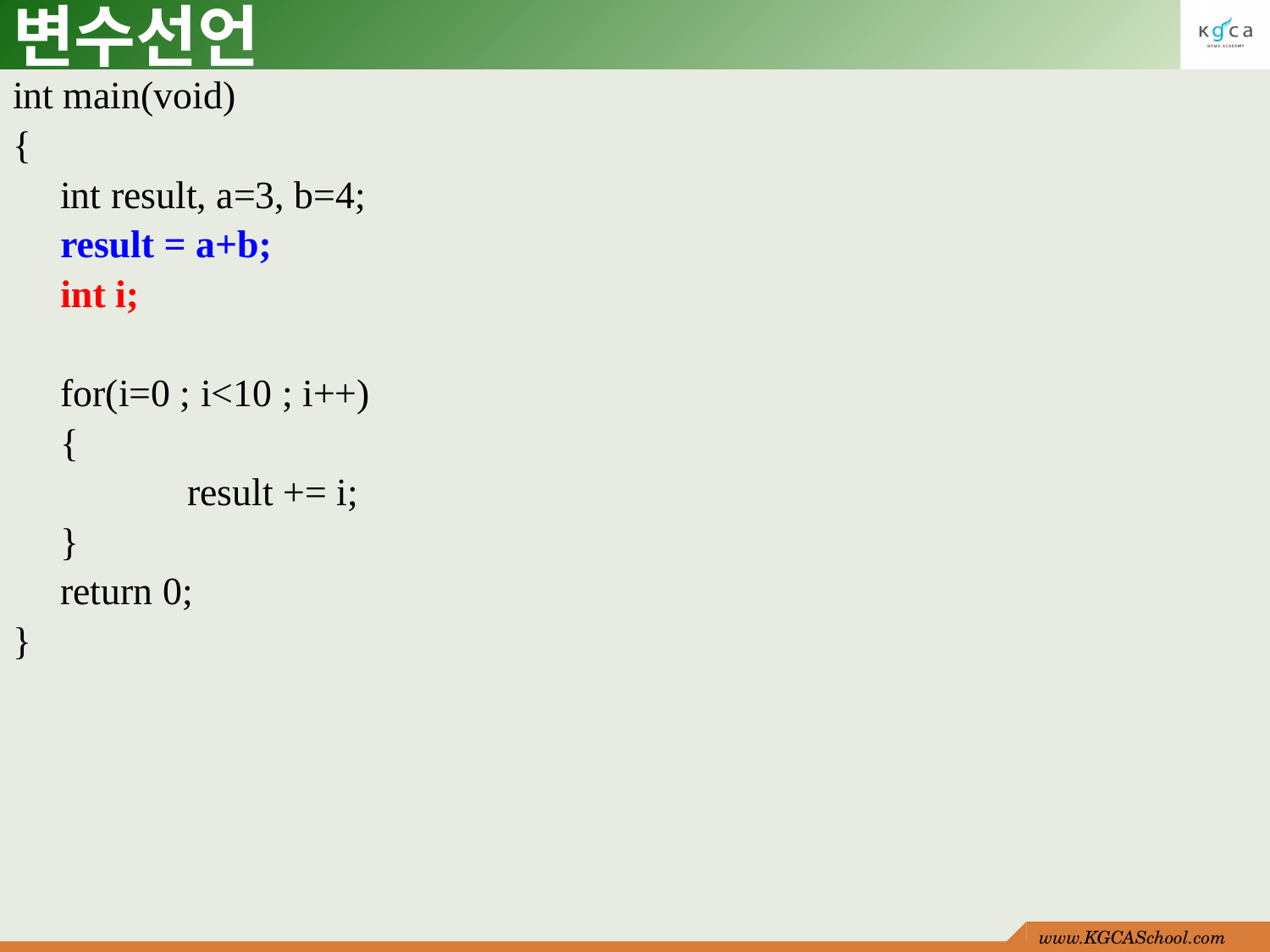

# 변수선언
int main(void)
{
	int result, a=3, b=4;
	result = a+b;
	int i;

	for(i=0 ; i<10 ; i++)
	{
		result += i;
	}
	return 0;
}